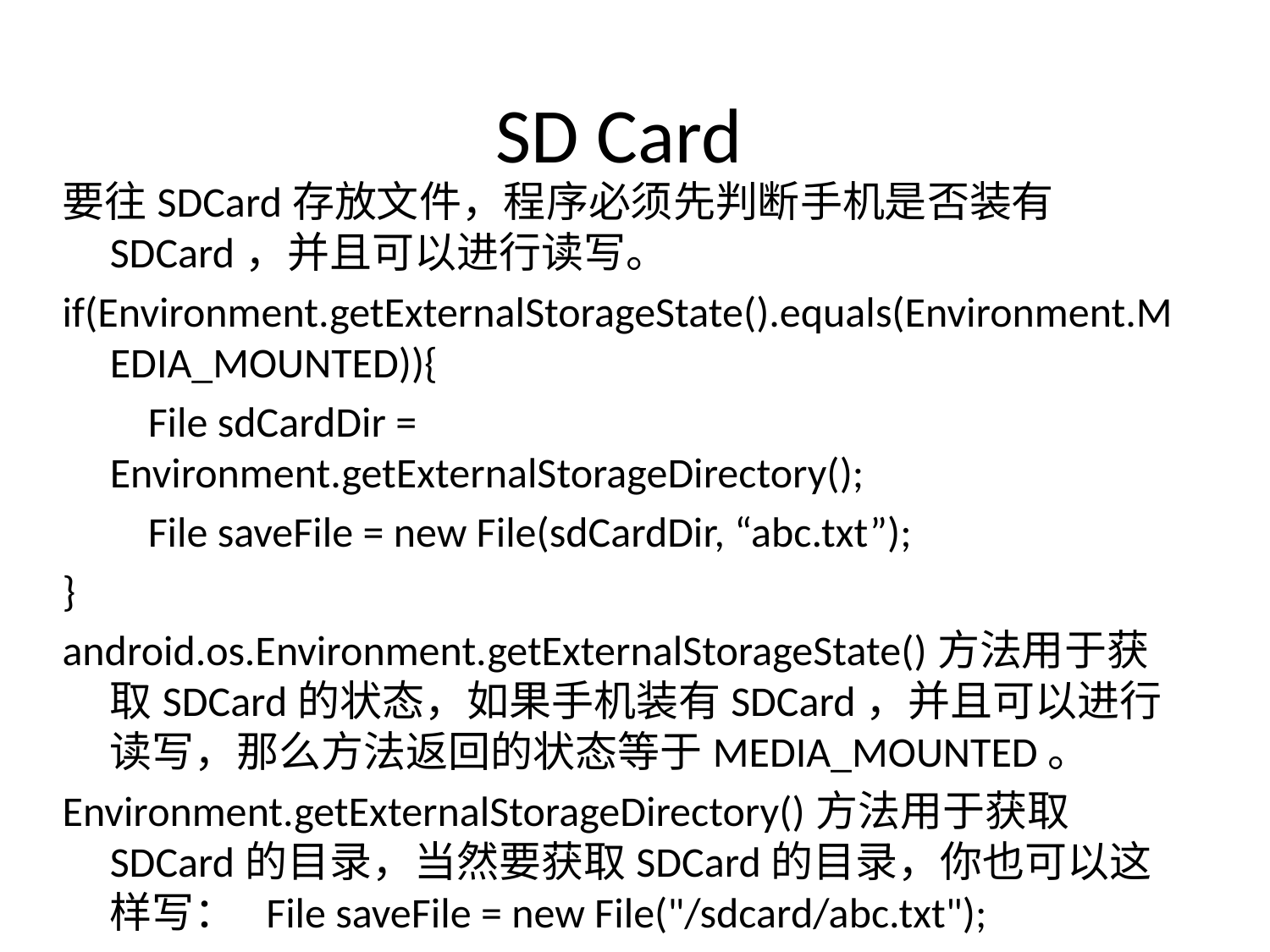

# SD Card
要往SDCard存放文件，程序必须先判断手机是否装有SDCard，并且可以进行读写。
if(Environment.getExternalStorageState().equals(Environment.MEDIA_MOUNTED)){
         File sdCardDir = Environment.getExternalStorageDirectory();
         File saveFile = new File(sdCardDir, “abc.txt”);
}
android.os.Environment.getExternalStorageState()方法用于获取SDCard的状态，如果手机装有SDCard，并且可以进行读写，那么方法返回的状态等于MEDIA_MOUNTED。
Environment.getExternalStorageDirectory()方法用于获取SDCard的目录，当然要获取SDCard的目录，你也可以这样写：  File saveFile = new File("/sdcard/abc.txt");